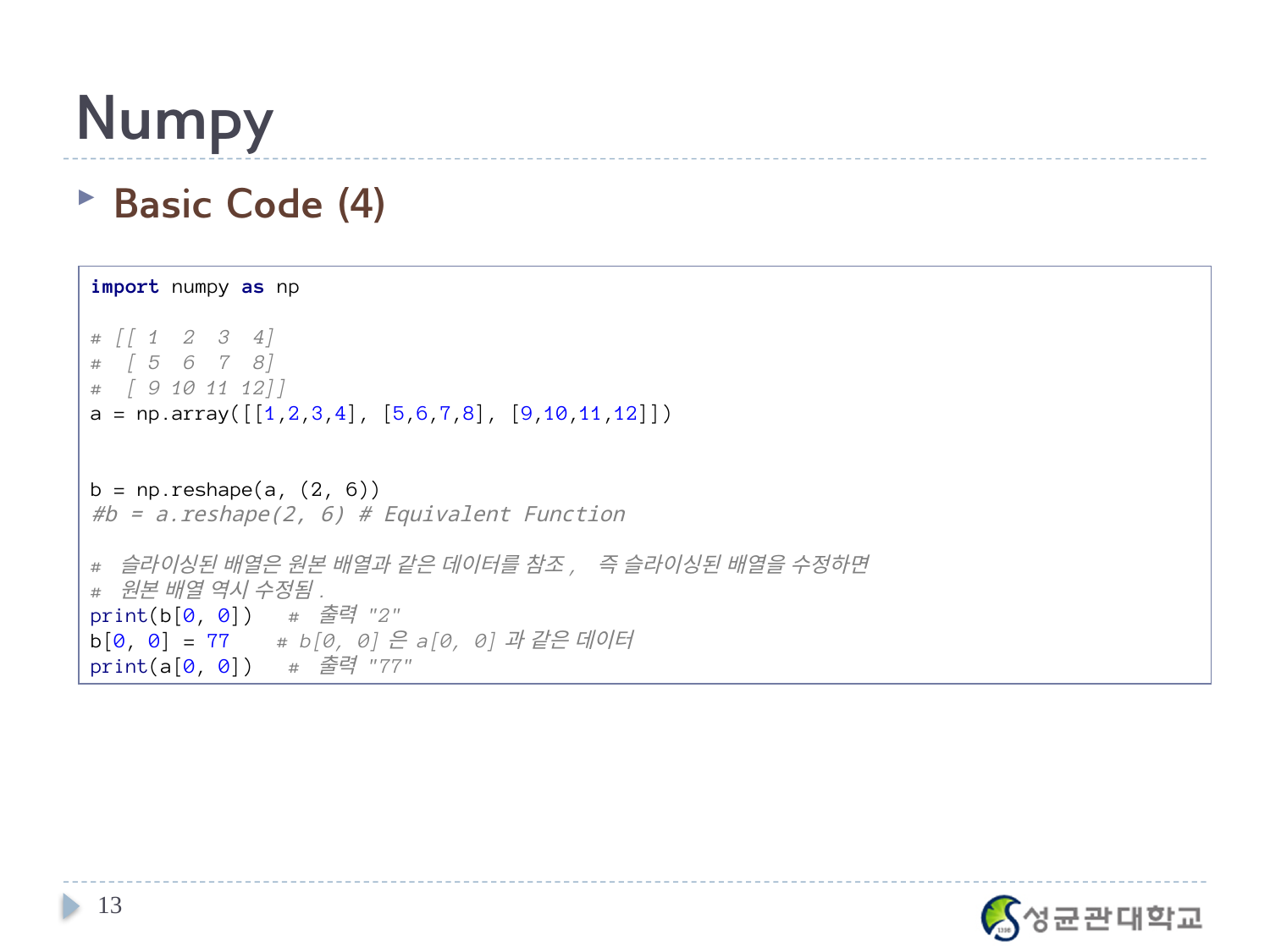

# Numpy
Basic Code (4)
import numpy as np
# [[ 1  2  3  4]
#  [ 5  6  7  8]
#  [ 9 10 11 12]]
a = np.array([[1,2,3,4], [5,6,7,8], [9,10,11,12]])
b = np.reshape(a, (2, 6))
#b = a.reshape(2, 6) # Equivalent Function
# 슬라이싱된 배열은 원본 배열과 같은 데이터를 참조, 즉 슬라이싱된 배열을 수정하면
# 원본 배열 역시 수정됨.
print(b[0, 0])   # 출력 "2"
b[0, 0] = 77    # b[0, 0]은 a[0, 0]과 같은 데이터
print(a[0, 0])   # 출력 "77"
13